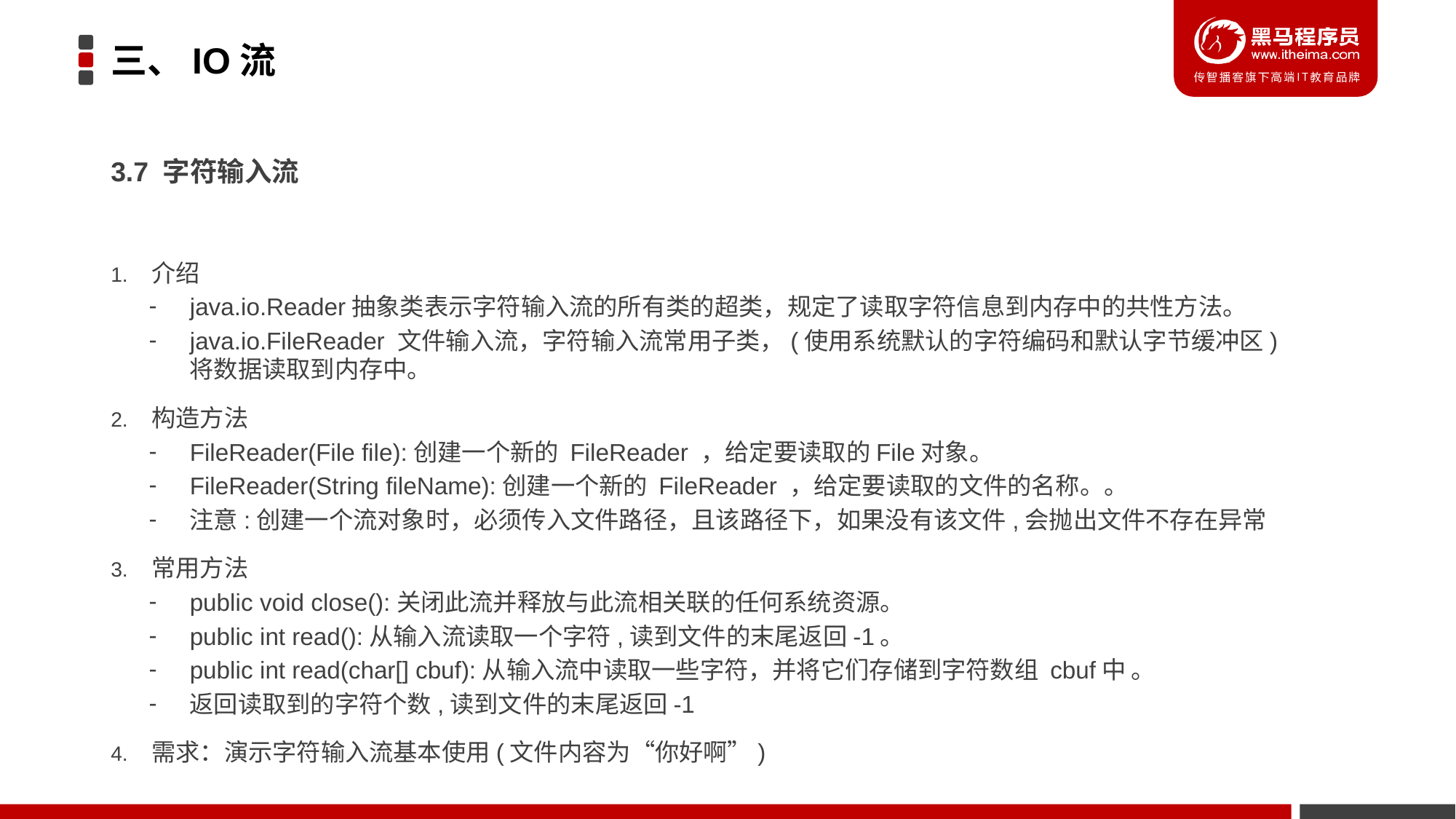

# 三、IO流
3.7 字符输入流
介绍
java.io.Reader抽象类表示字符输入流的所有类的超类，规定了读取字符信息到内存中的共性方法。
java.io.FileReader 文件输入流，字符输入流常用子类，(使用系统默认的字符编码和默认字节缓冲区)将数据读取到内存中。
构造方法
FileReader(File file):创建一个新的 FileReader ，给定要读取的File对象。
FileReader(String fileName):创建一个新的 FileReader ，给定要读取的文件的名称。。
注意:创建一个流对象时，必须传入文件路径，且该路径下，如果没有该文件,会抛出文件不存在异常
常用方法
public void close():关闭此流并释放与此流相关联的任何系统资源。
public int read():从输入流读取一个字符,读到文件的末尾返回-1。
public int read(char[] cbuf):从输入流中读取一些字符，并将它们存储到字符数组 cbuf中 。
返回读取到的字符个数,读到文件的末尾返回-1
需求：演示字符输入流基本使用(文件内容为“你好啊”)